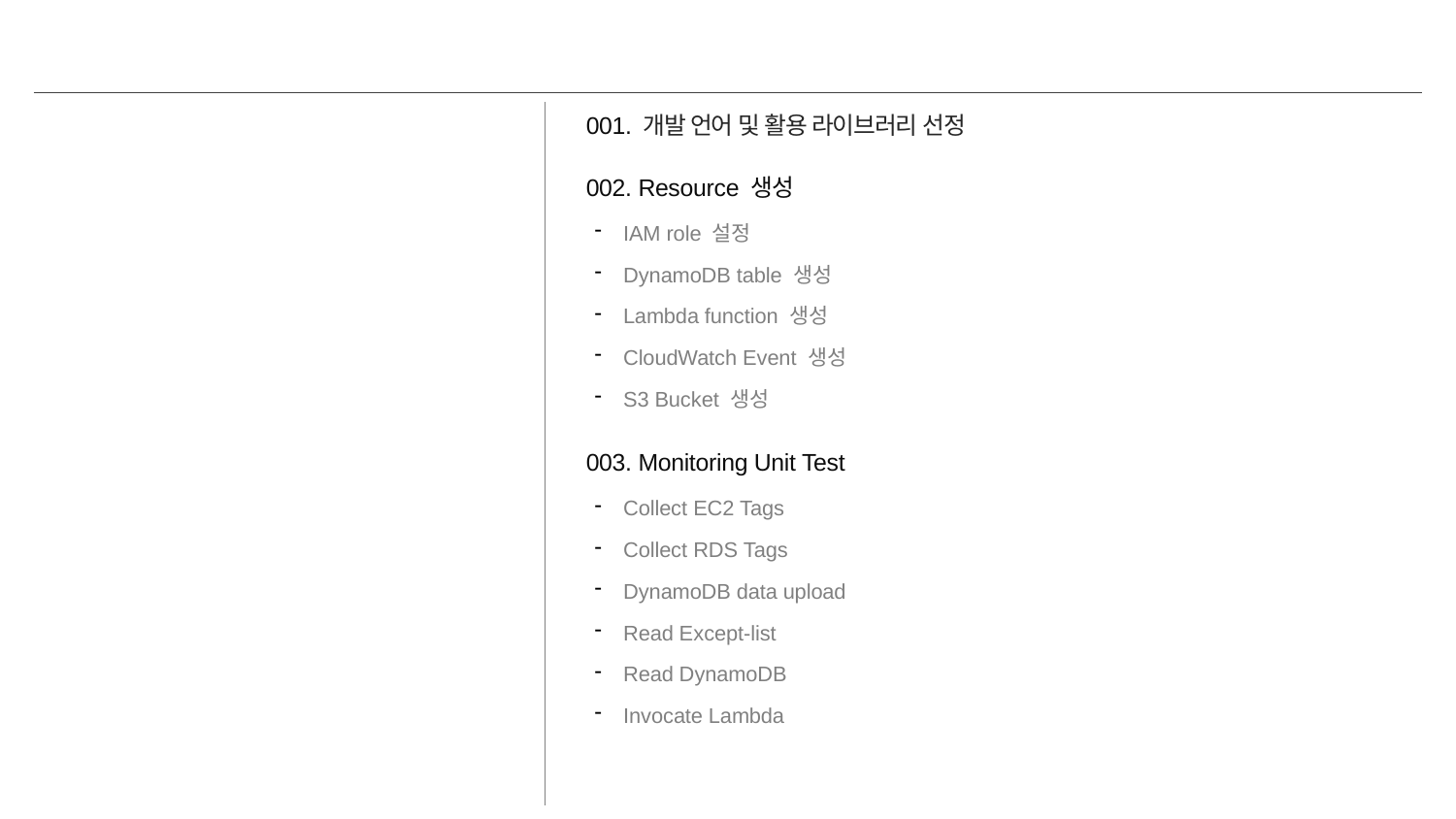

001. 개발 언어 및 활용 라이브러리 선정
002. Resource 생성
#
IAM role 설정
DynamoDB table 생성
Lambda function 생성
CloudWatch Event 생성
S3 Bucket 생성
003. Monitoring Unit Test
Collect EC2 Tags
Collect RDS Tags
DynamoDB data upload
Read Except-list
Read DynamoDB
Invocate Lambda